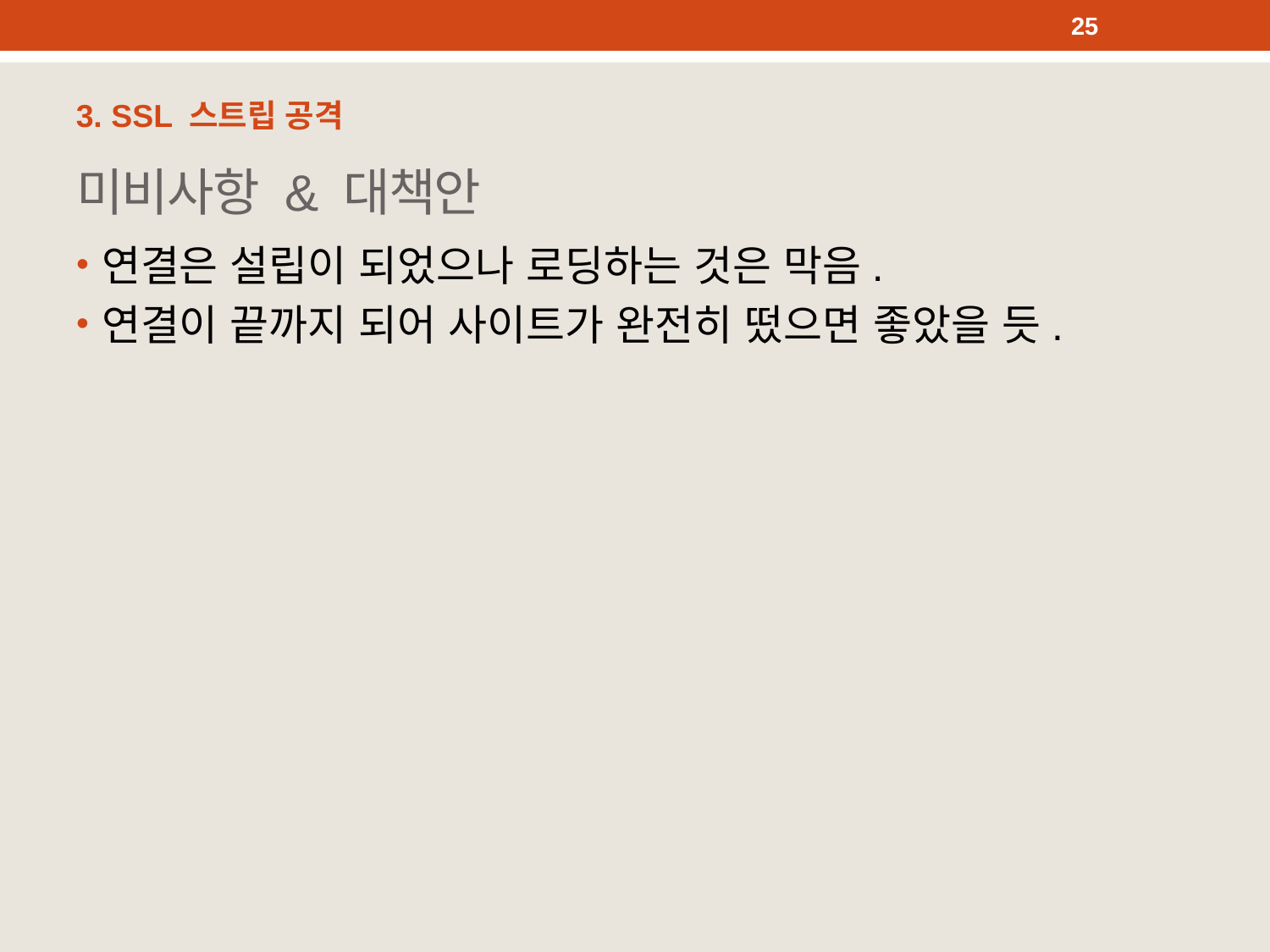

25
3. SSL 스트립 공격
# 미비사항 & 대책안
연결은 설립이 되었으나 로딩하는 것은 막음.
연결이 끝까지 되어 사이트가 완전히 떴으면 좋았을 듯.